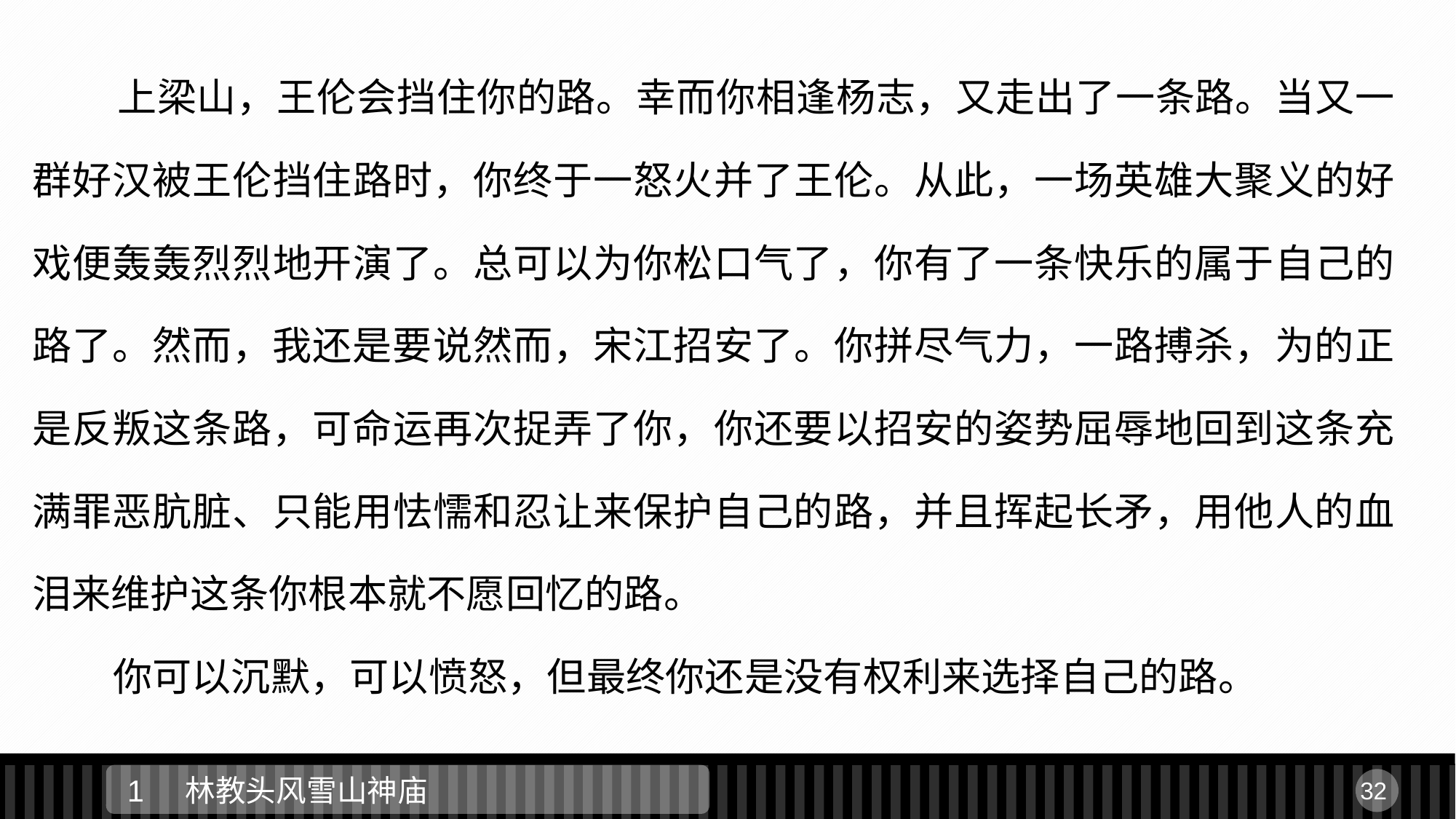

上梁山，王伦会挡住你的路。幸而你相逢杨志，又走出了一条路。当又一群好汉被王伦挡住路时，你终于一怒火并了王伦。从此，一场英雄大聚义的好戏便轰轰烈烈地开演了。总可以为你松口气了，你有了一条快乐的属于自己的路了。然而，我还是要说然而，宋江招安了。你拼尽气力，一路搏杀，为的正是反叛这条路，可命运再次捉弄了你，你还要以招安的姿势屈辱地回到这条充满罪恶肮脏、只能用怯懦和忍让来保护自己的路，并且挥起长矛，用他人的血泪来维护这条你根本就不愿回忆的路。
        你可以沉默，可以愤怒，但最终你还是没有权利来选择自己的路。